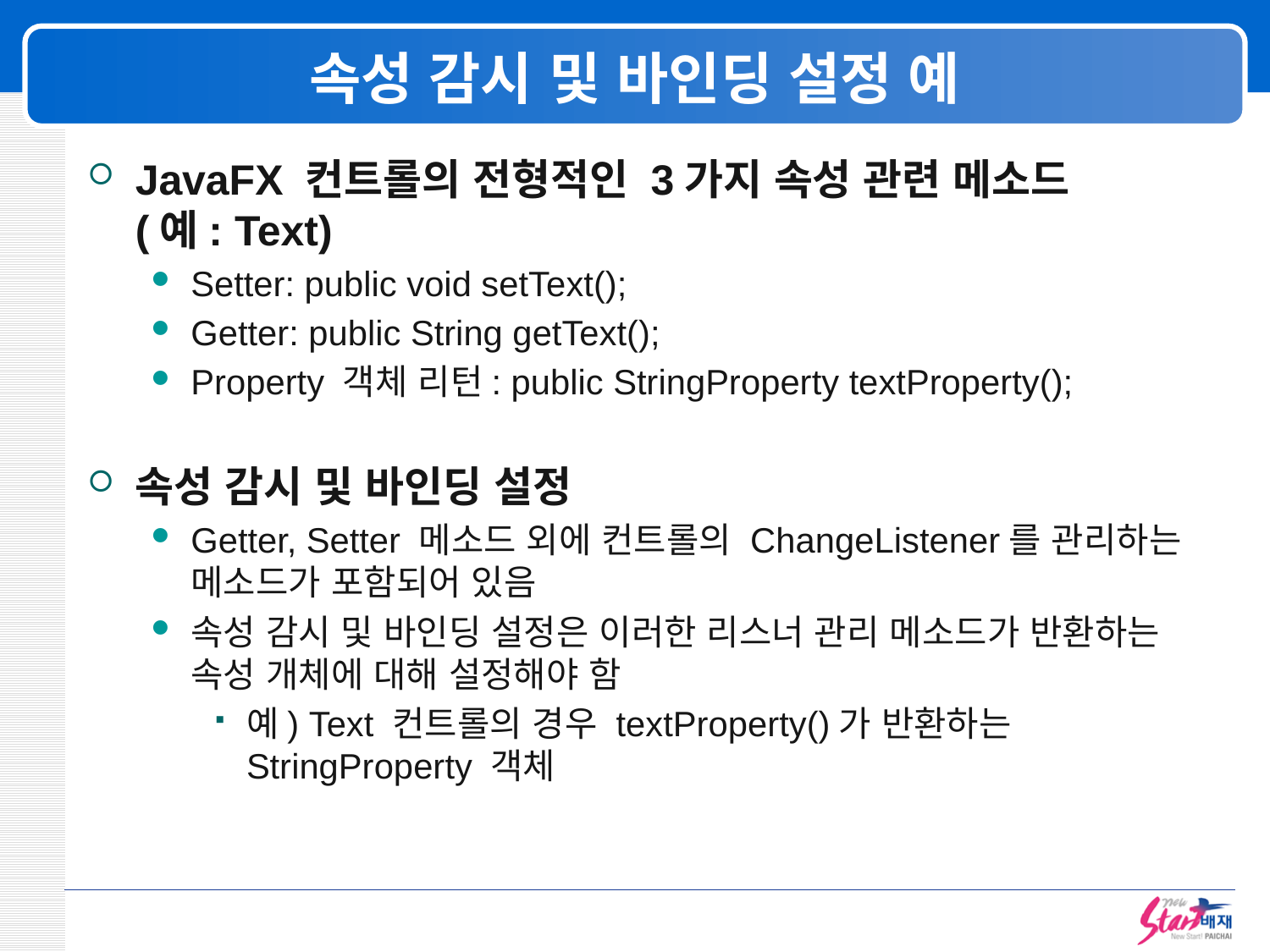

# 속성 감시 및 바인딩 설정 예
JavaFX 컨트롤의 전형적인 3가지 속성 관련 메소드
(예: Text)
Setter: public void setText();
Getter: public String getText();
Property 객체 리턴: public StringProperty textProperty();

속성 감시 및 바인딩 설정
Getter, Setter 메소드 외에 컨트롤의 ChangeListener를 관리하는 메소드가 포함되어 있음
속성 감시 및 바인딩 설정은 이러한 리스너 관리 메소드가 반환하는 속성 개체에 대해 설정해야 함
예) Text 컨트롤의 경우 textProperty()가 반환하는 StringProperty 객체